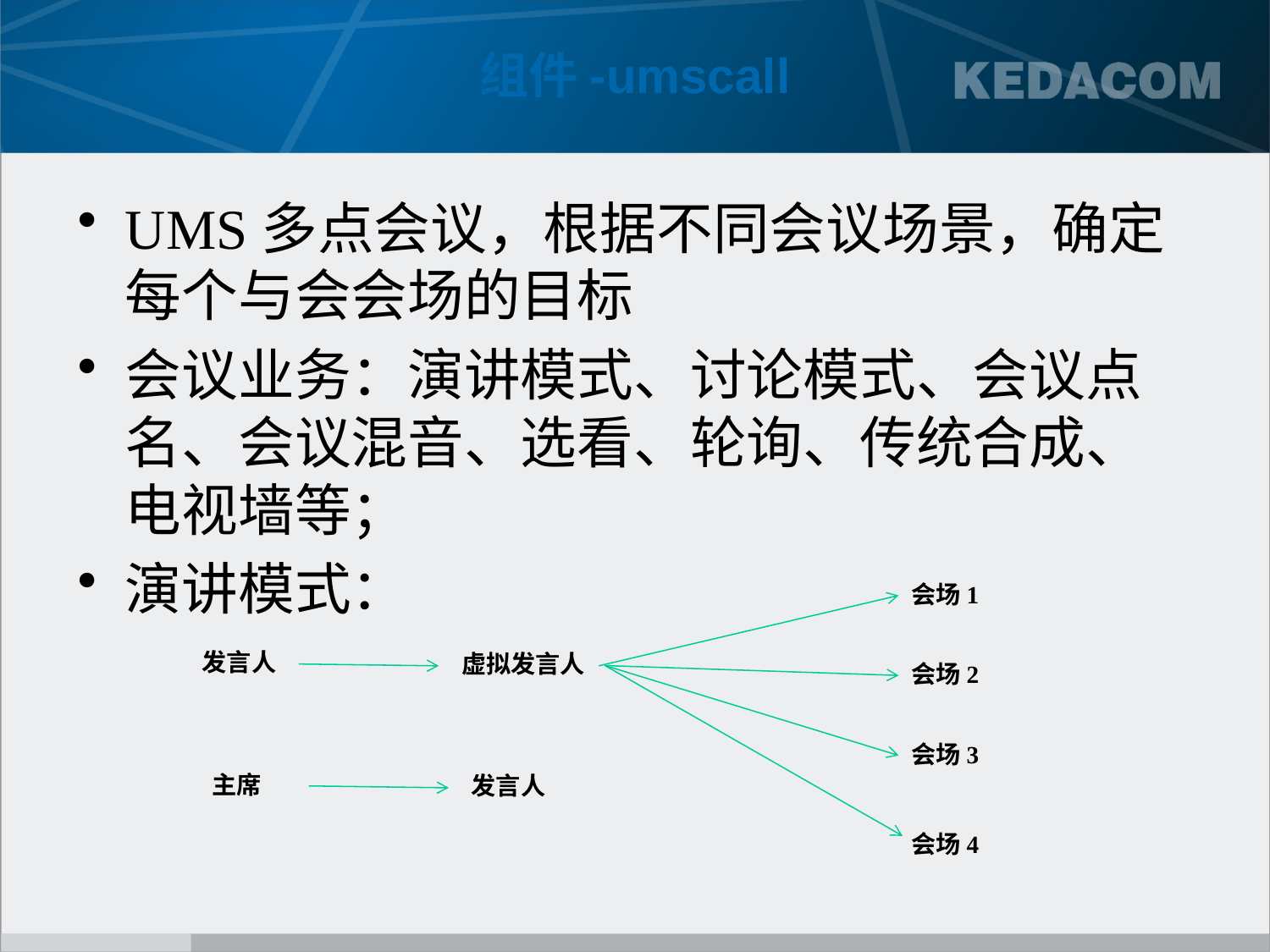

# 组件-umscall
UMS多点会议，根据不同会议场景，确定每个与会会场的目标
会议业务：演讲模式、讨论模式、会议点名、会议混音、选看、轮询、传统合成、电视墙等；
演讲模式：
会场1
发言人
虚拟发言人
会场2
会场3
主席
发言人
会场4